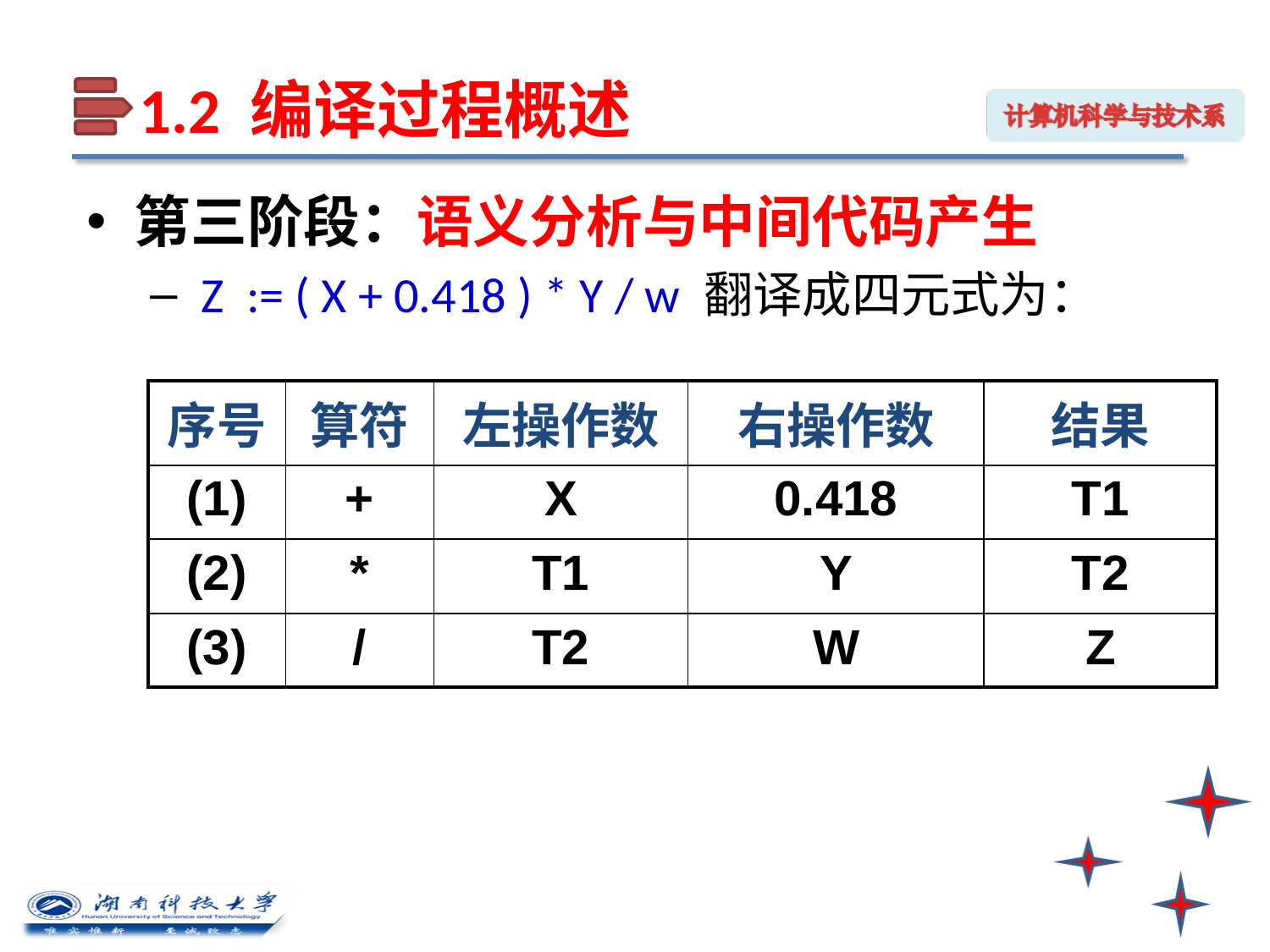

# 1.2 编译过程概述
第三阶段：语义分析与中间代码产生
 Z  := ( X + 0.418 ) * Y / w 翻译成四元式为：
| 序号 | 算符 | 左操作数 | 右操作数 | 结果 |
| --- | --- | --- | --- | --- |
| (1) | + | X | 0.418 | T1 |
| (2) | \* | T1 | Y | T2 |
| (3) | / | T2 | W | Z |